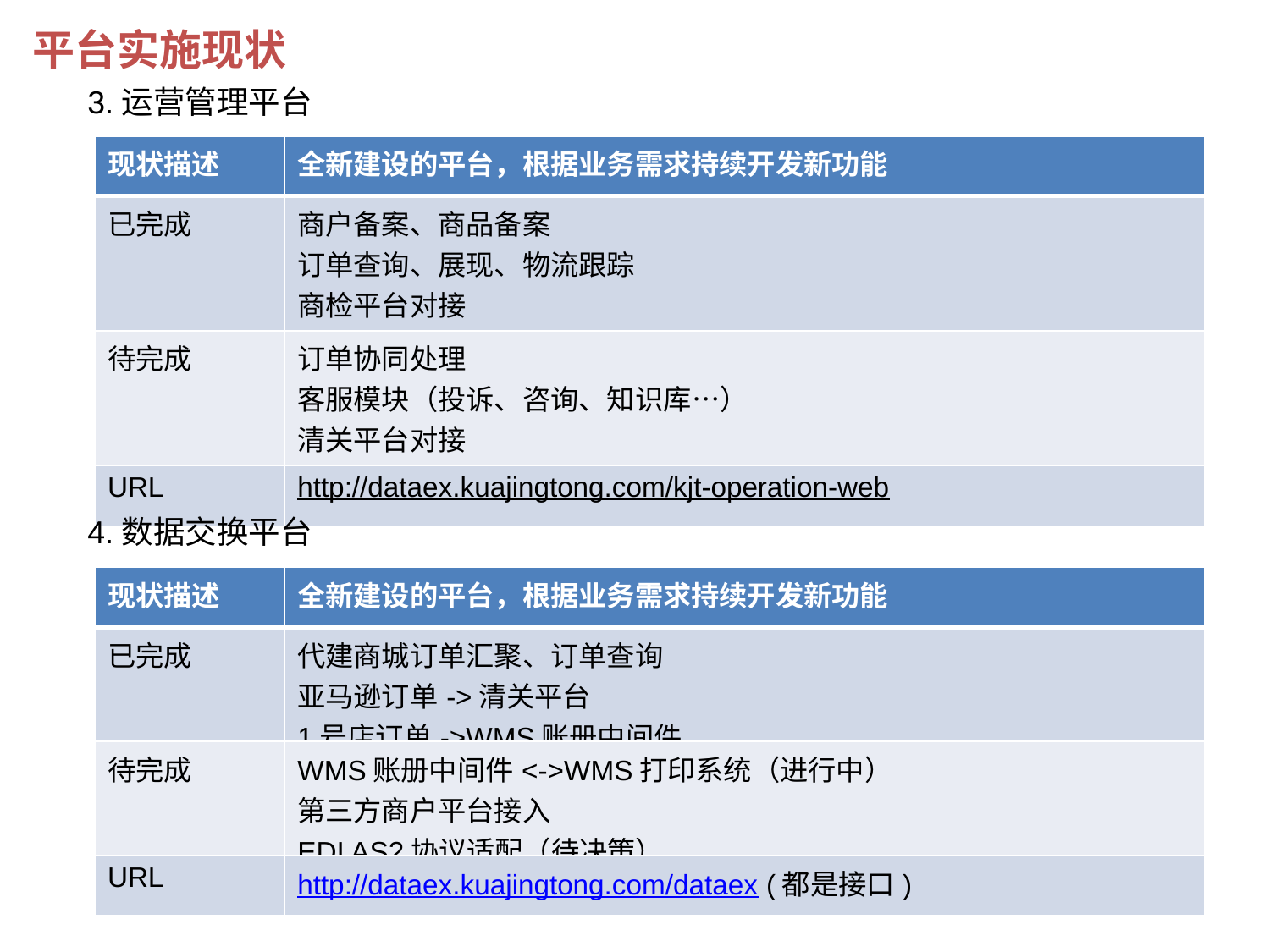

平台实施现状
3.运营管理平台
| 现状描述 | 全新建设的平台，根据业务需求持续开发新功能 |
| --- | --- |
| 已完成 | 商户备案、商品备案 订单查询、展现、物流跟踪 商检平台对接 |
| 待完成 | 订单协同处理 客服模块（投诉、咨询、知识库…） 清关平台对接 |
| URL | http://dataex.kuajingtong.com/kjt-operation-web |
4.数据交换平台
| 现状描述 | 全新建设的平台，根据业务需求持续开发新功能 |
| --- | --- |
| 已完成 | 代建商城订单汇聚、订单查询 亚马逊订单->清关平台 1号店订单->WMS账册中间件 |
| 待完成 | WMS账册中间件<->WMS打印系统（进行中） 第三方商户平台接入 EDI AS2协议适配（待决策） |
| URL | http://dataex.kuajingtong.com/dataex (都是接口) |